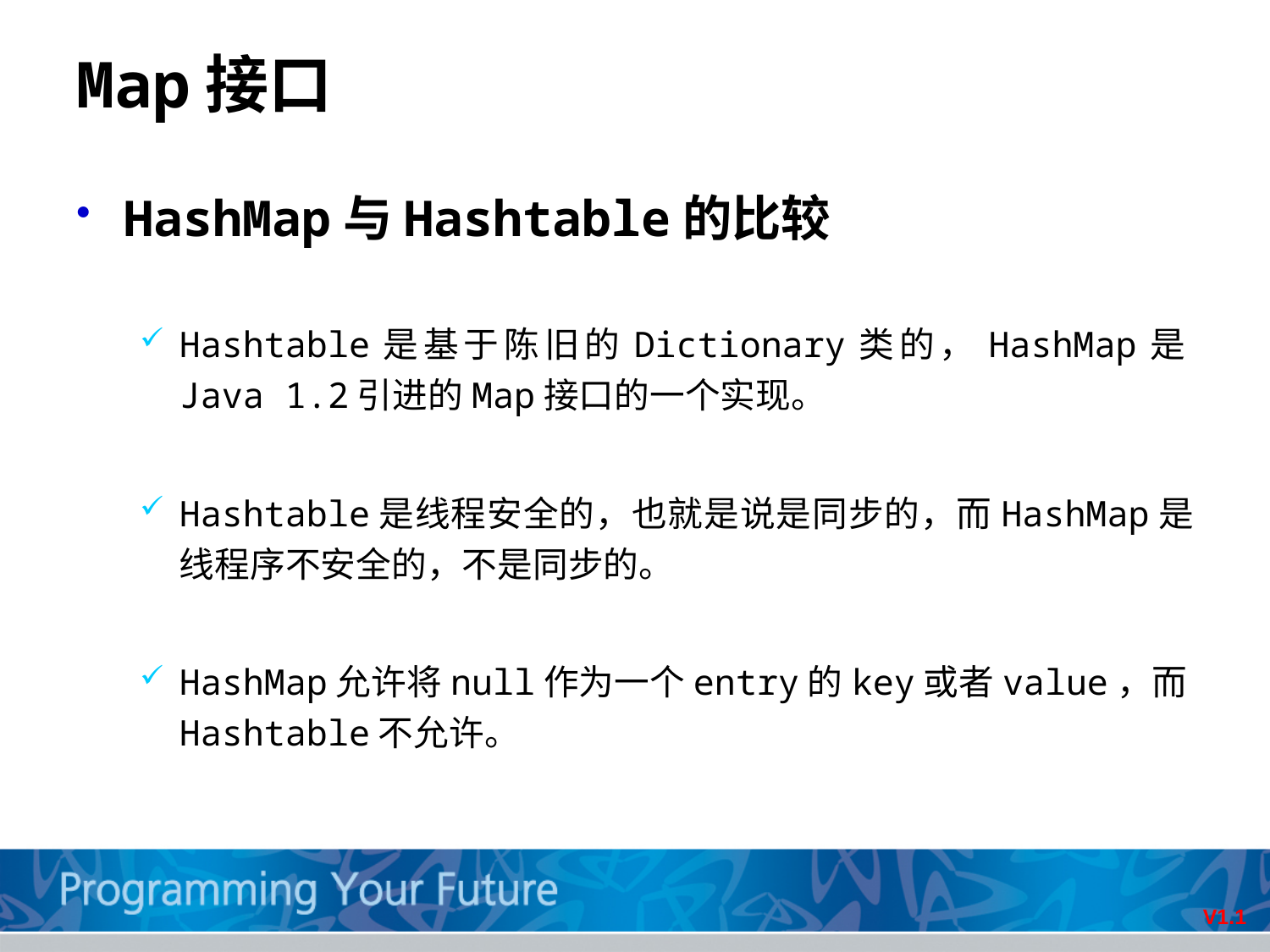

# Map接口
HashMap与Hashtable的比较

Hashtable是基于陈旧的Dictionary类的，HashMap是Java 1.2引进的Map接口的一个实现。

Hashtable是线程安全的，也就是说是同步的，而HashMap是线程序不安全的，不是同步的。

HashMap允许将null作为一个entry的key或者value，而Hashtable不允许。